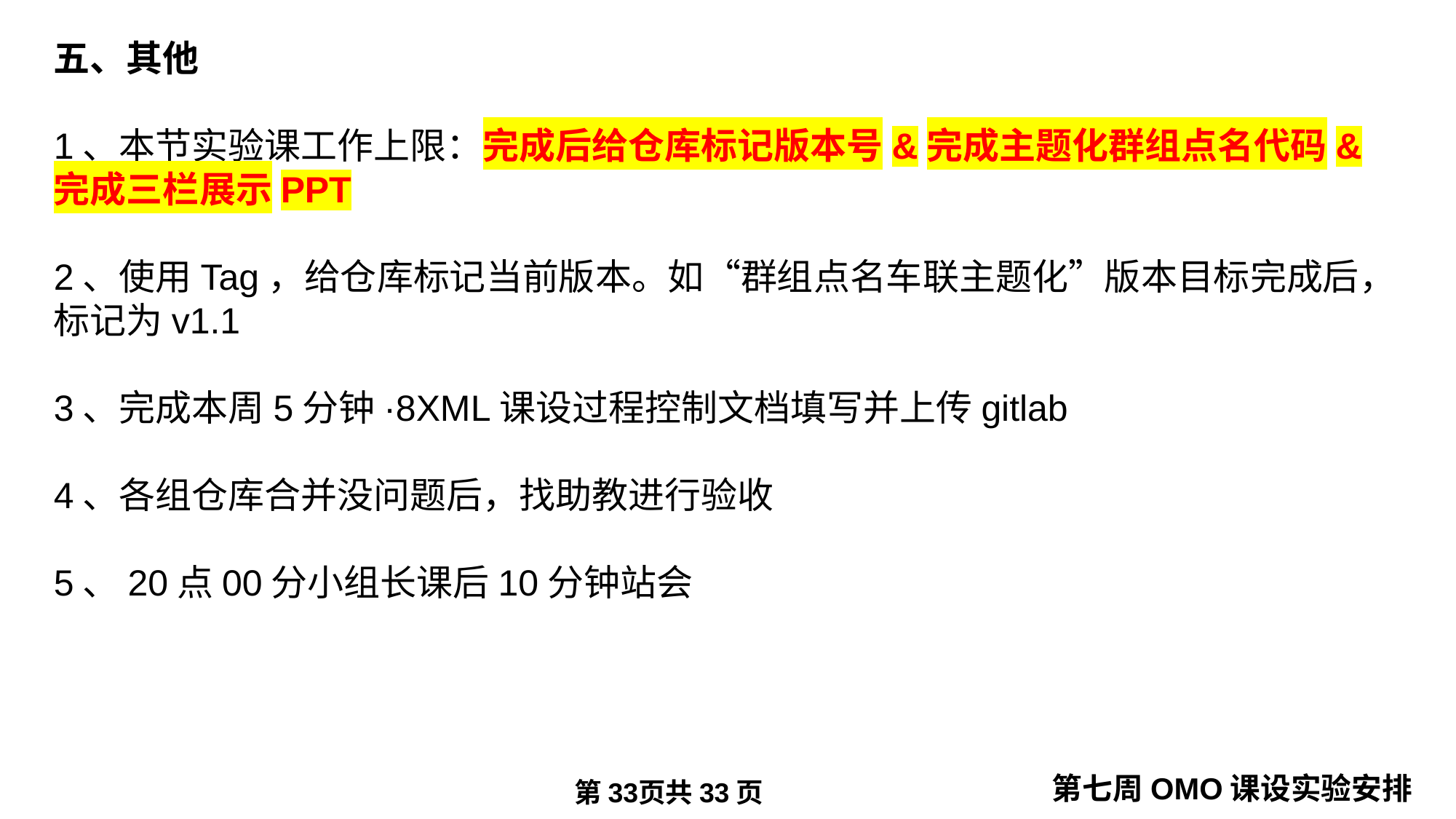

五、其他

1、本节实验课工作上限：完成后给仓库标记版本号&完成主题化群组点名代码&完成三栏展示PPT

2、使用Tag，给仓库标记当前版本。如“群组点名车联主题化”版本目标完成后，标记为v1.1

3、完成本周5分钟·8XML课设过程控制文档填写并上传gitlab

4、各组仓库合并没问题后，找助教进行验收

5、20点00分小组长课后10分钟站会

第七周OMO课设实验安排
第33页共33页